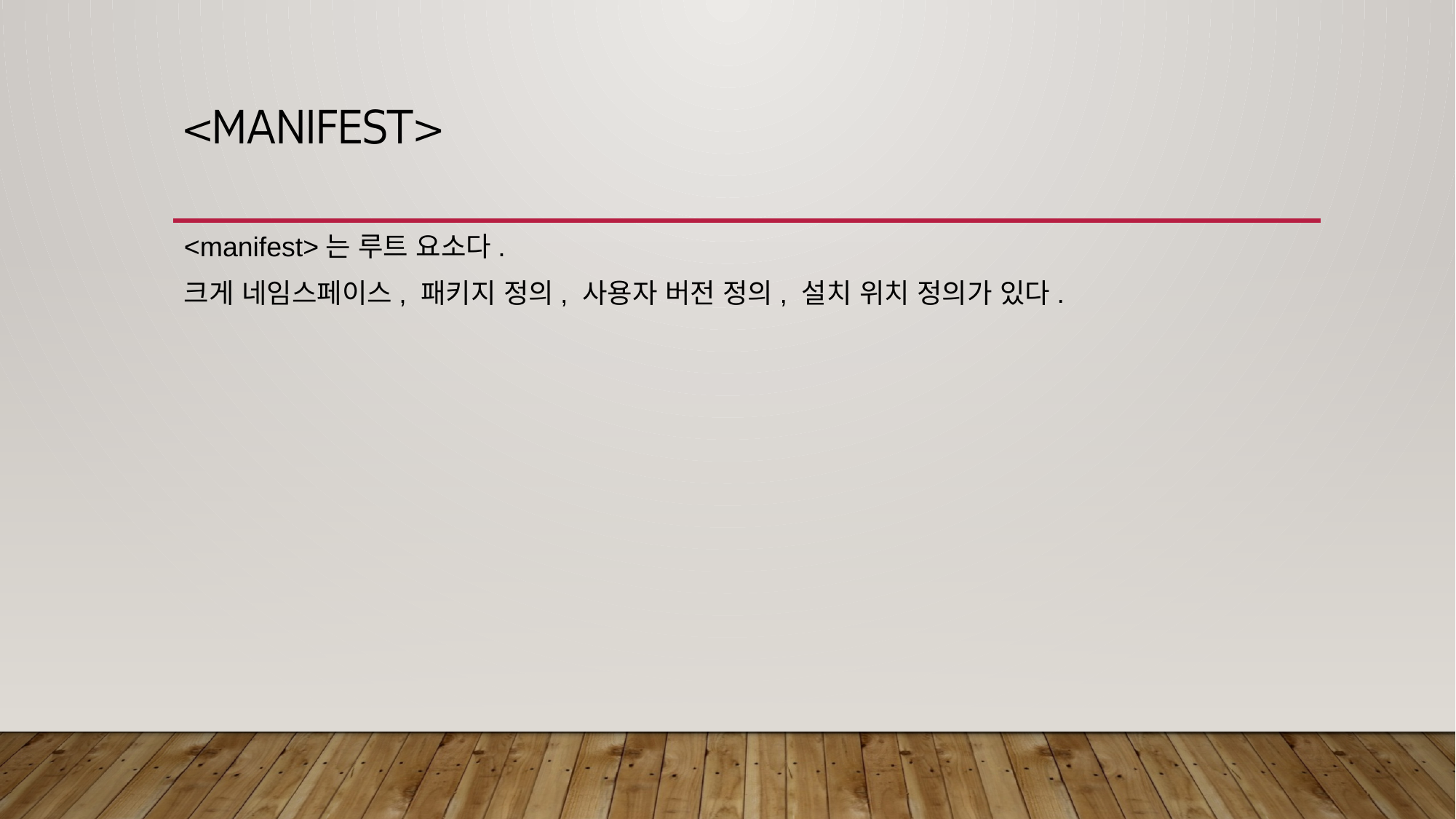

# <Manifest>
<manifest>는 루트 요소다.
크게 네임스페이스, 패키지 정의, 사용자 버전 정의, 설치 위치 정의가 있다.